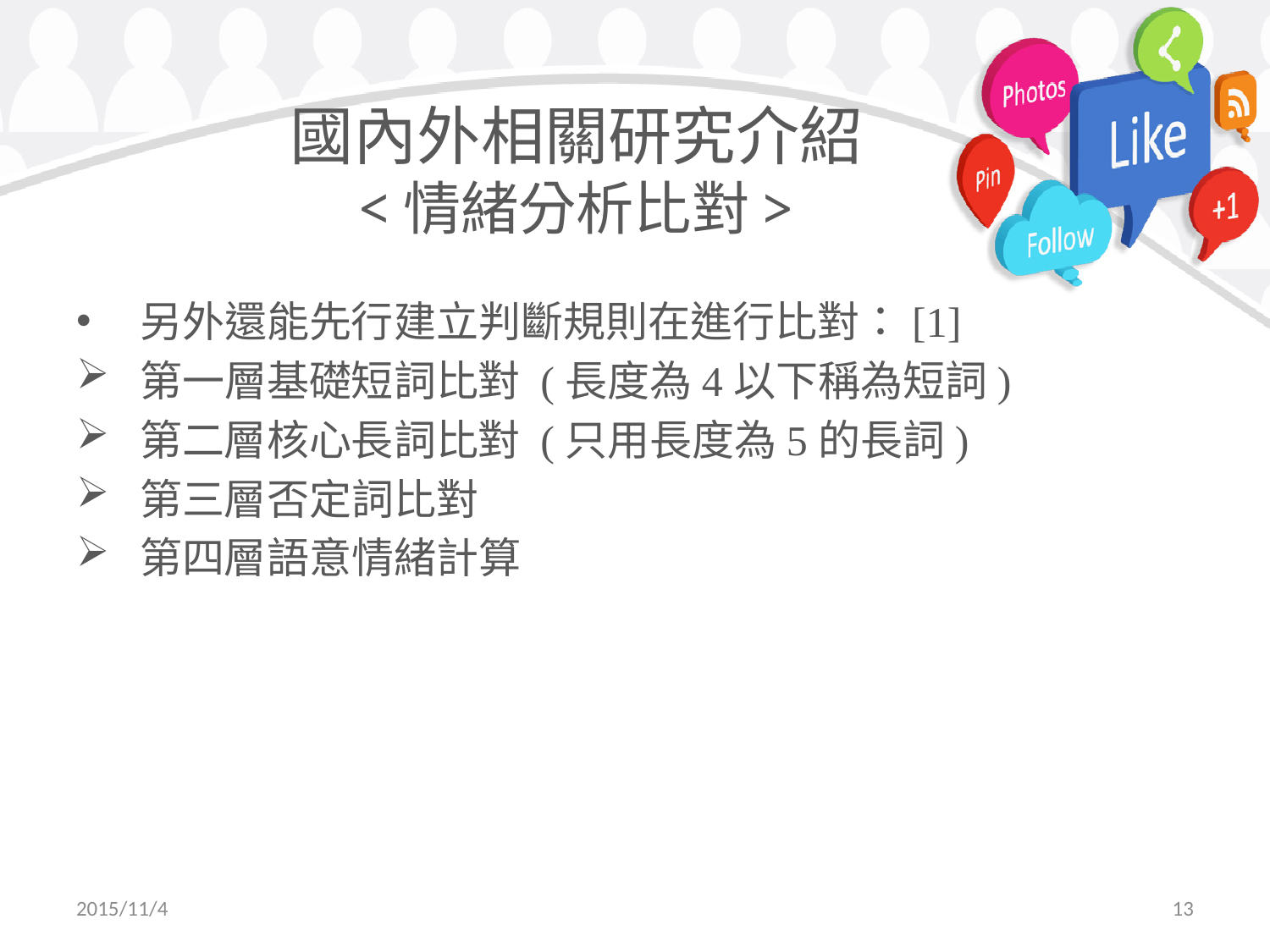

# 國內外相關研究介紹 <情緒分析比對>
另外還能先行建立判斷規則在進行比對：[1]
第一層基礎短詞比對 (長度為4以下稱為短詞)
第二層核心長詞比對 (只用長度為5的長詞)
第三層否定詞比對
第四層語意情緒計算
2015/11/4
13